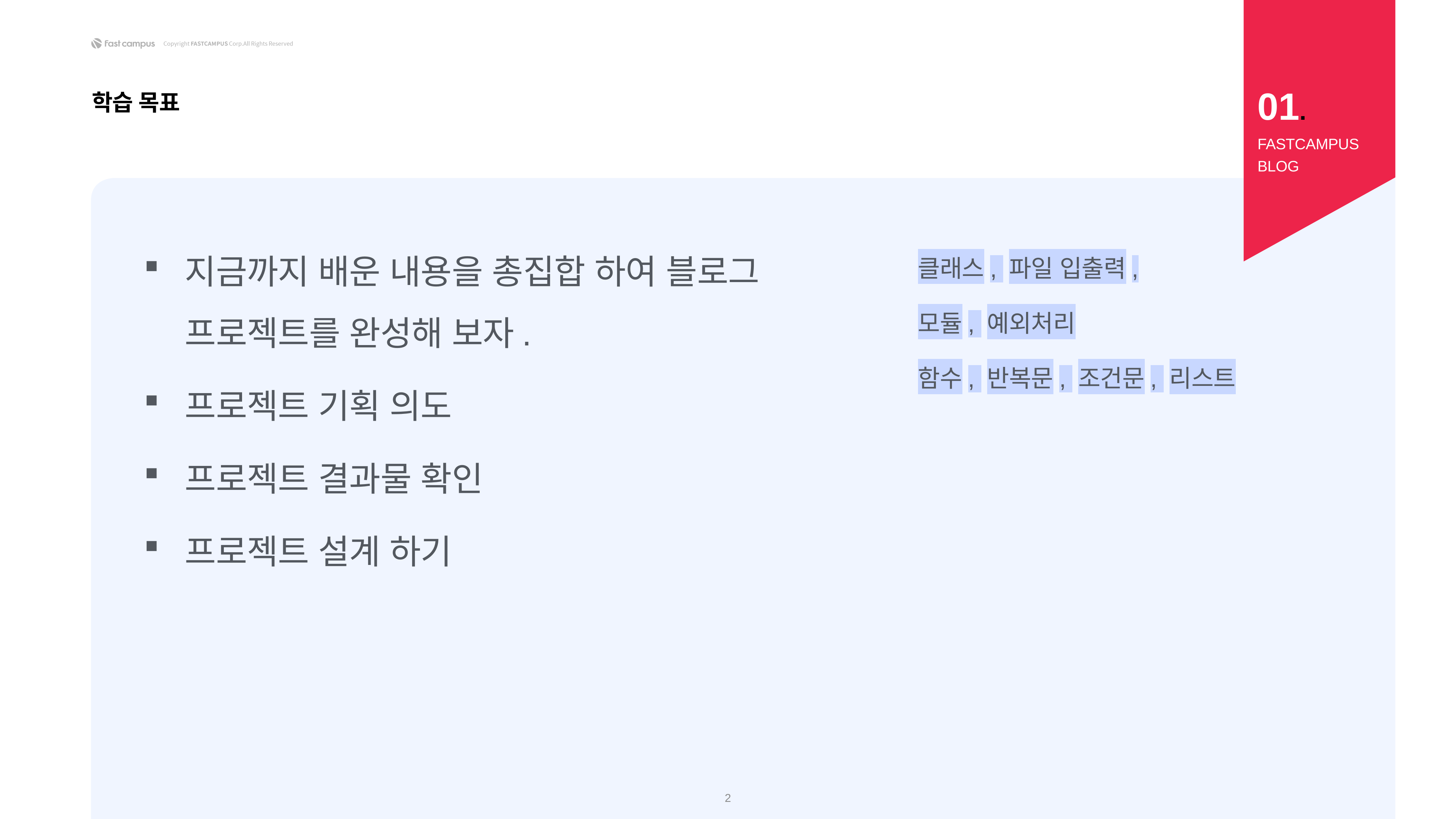

01.
학습 목표
FASTCAMPUS
BLOG
지금까지 배운 내용을 총집합 하여 블로그 프로젝트를 완성해 보자.
프로젝트 기획 의도
프로젝트 결과물 확인
프로젝트 설계 하기
클래스, 파일 입출력,
모듈, 예외처리
함수, 반복문, 조건문, 리스트
2